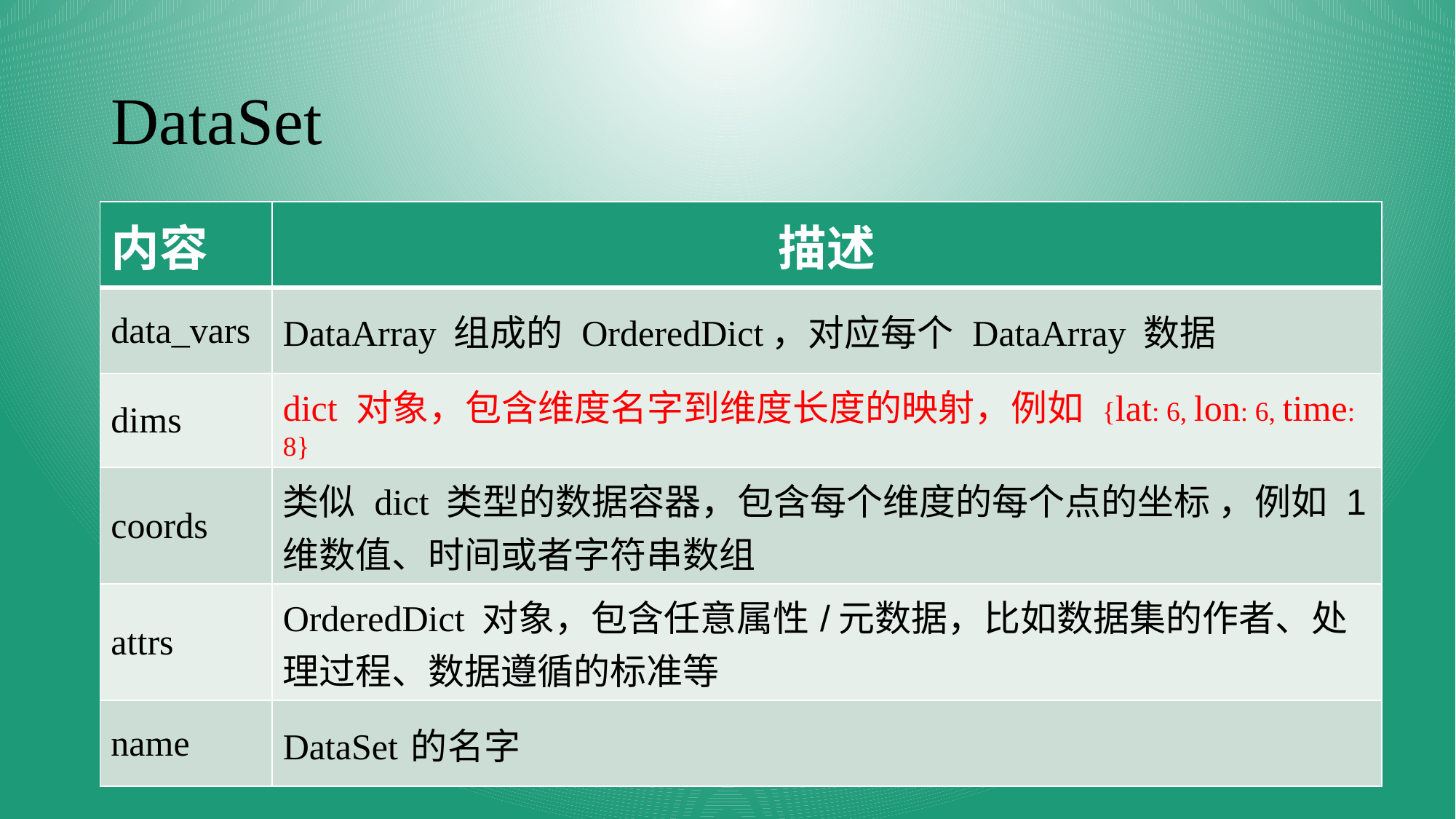

# DataSet
| 内容 | 描述 |
| --- | --- |
| data\_vars | DataArray 组成的 OrderedDict，对应每个 DataArray 数据 |
| dims | dict 对象，包含维度名字到维度长度的映射，例如 {lat: 6, lon: 6, time: 8} |
| coords | 类似 dict 类型的数据容器，包含每个维度的每个点的坐标 ，例如 1维数值、时间或者字符串数组 |
| attrs | OrderedDict 对象，包含任意属性/元数据，比如数据集的作者、处理过程、数据遵循的标准等 |
| name | DataSet 的名字 |